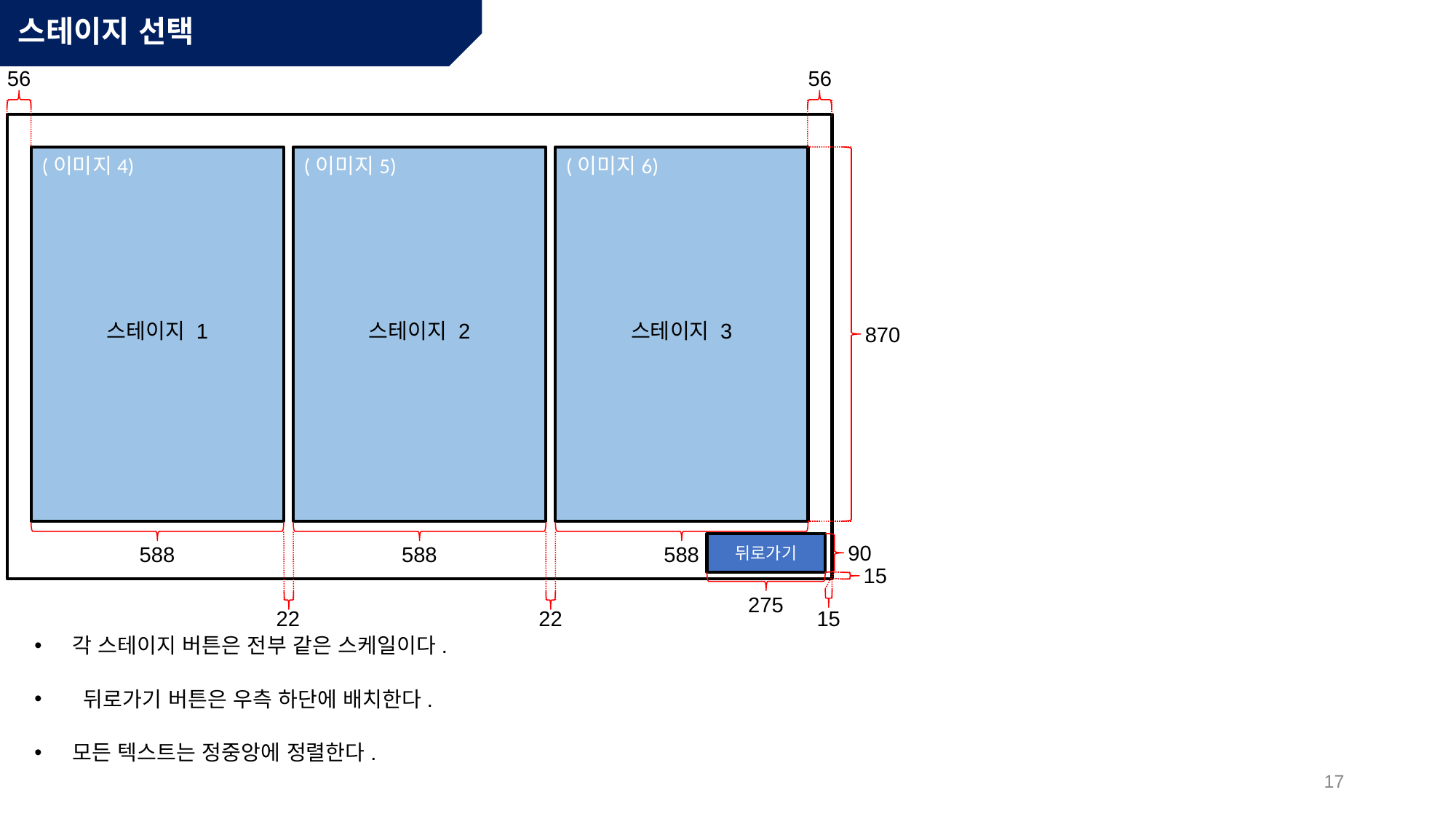

# 스테이지 선택
56
56

(이미지4)
(이미지5)
(이미지6)
스테이지 1
스테이지 2
스테이지 3
뒤로가기

870

90
588
588
588
15

275

22
22
15
각 스테이지 버튼은 전부 같은 스케일이다.
 뒤로가기 버튼은 우측 하단에 배치한다.
모든 텍스트는 정중앙에 정렬한다.

17